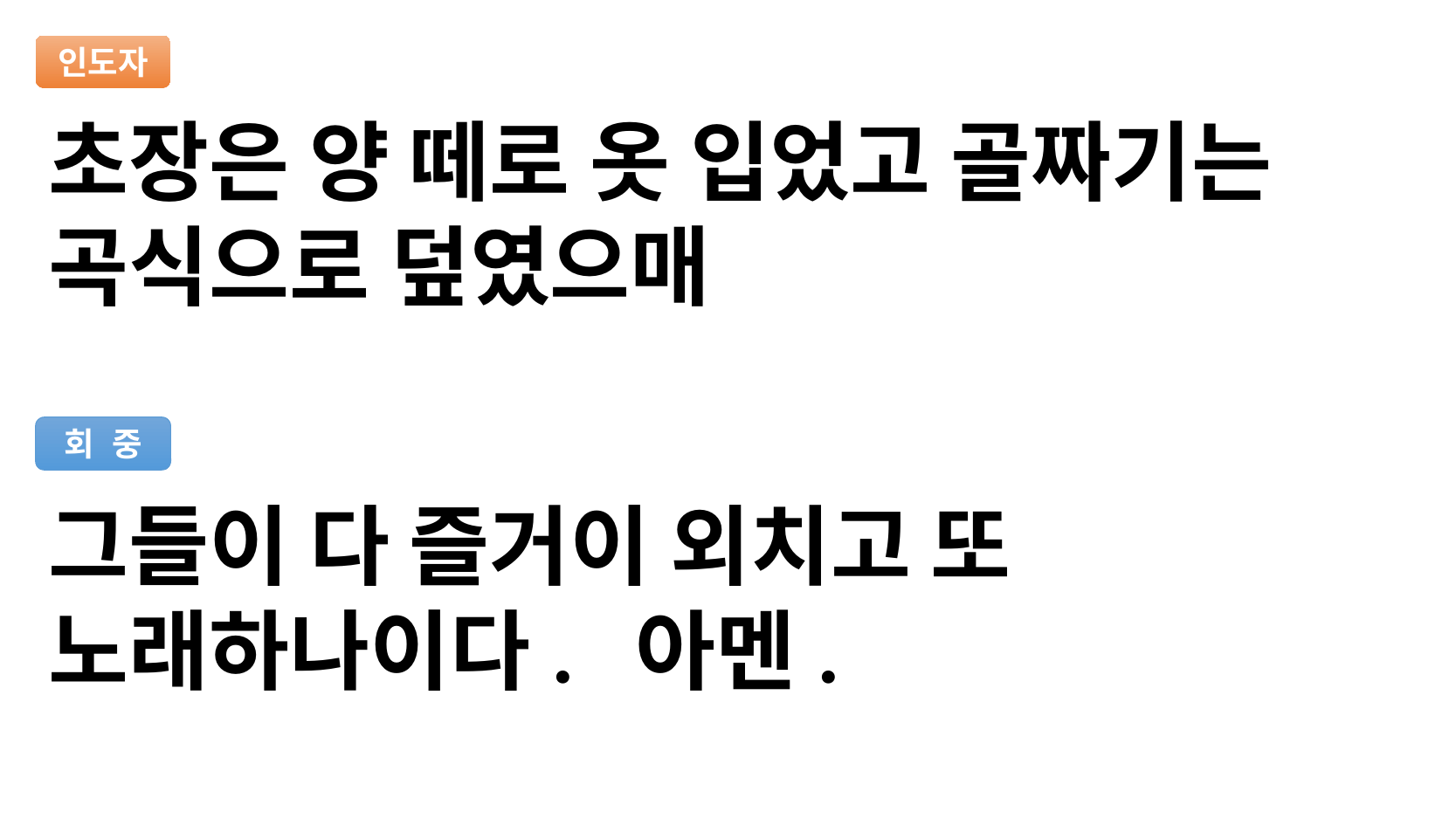

초장은 양 떼로 옷 입었고 골짜기는 곡식으로 덮였으매
그들이 다 즐거이 외치고 또 노래하나이다.  아멘.